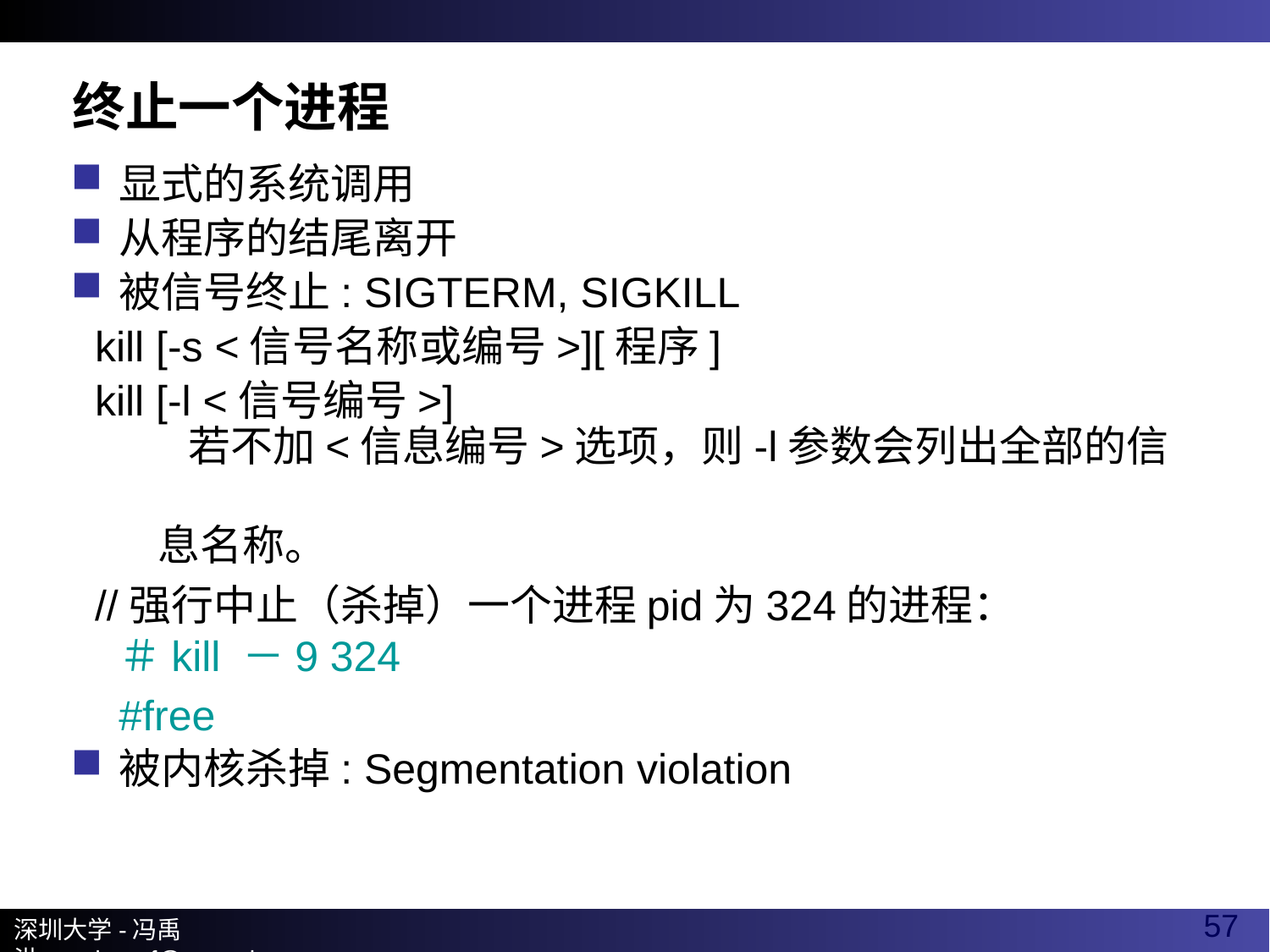

# 终止一个进程
显式的系统调用
从程序的结尾离开
被信号终止: SIGTERM, SIGKILL
  kill [-s <信号名称或编号>][程序]
  kill [-l <信号编号>]
     若不加<信息编号>选项，则-l参数会列出全部的信
        息名称。
  //强行中止（杀掉）一个进程pid为324的进程：
＃kill －9 324
	#free
被内核杀掉: Segmentation violation